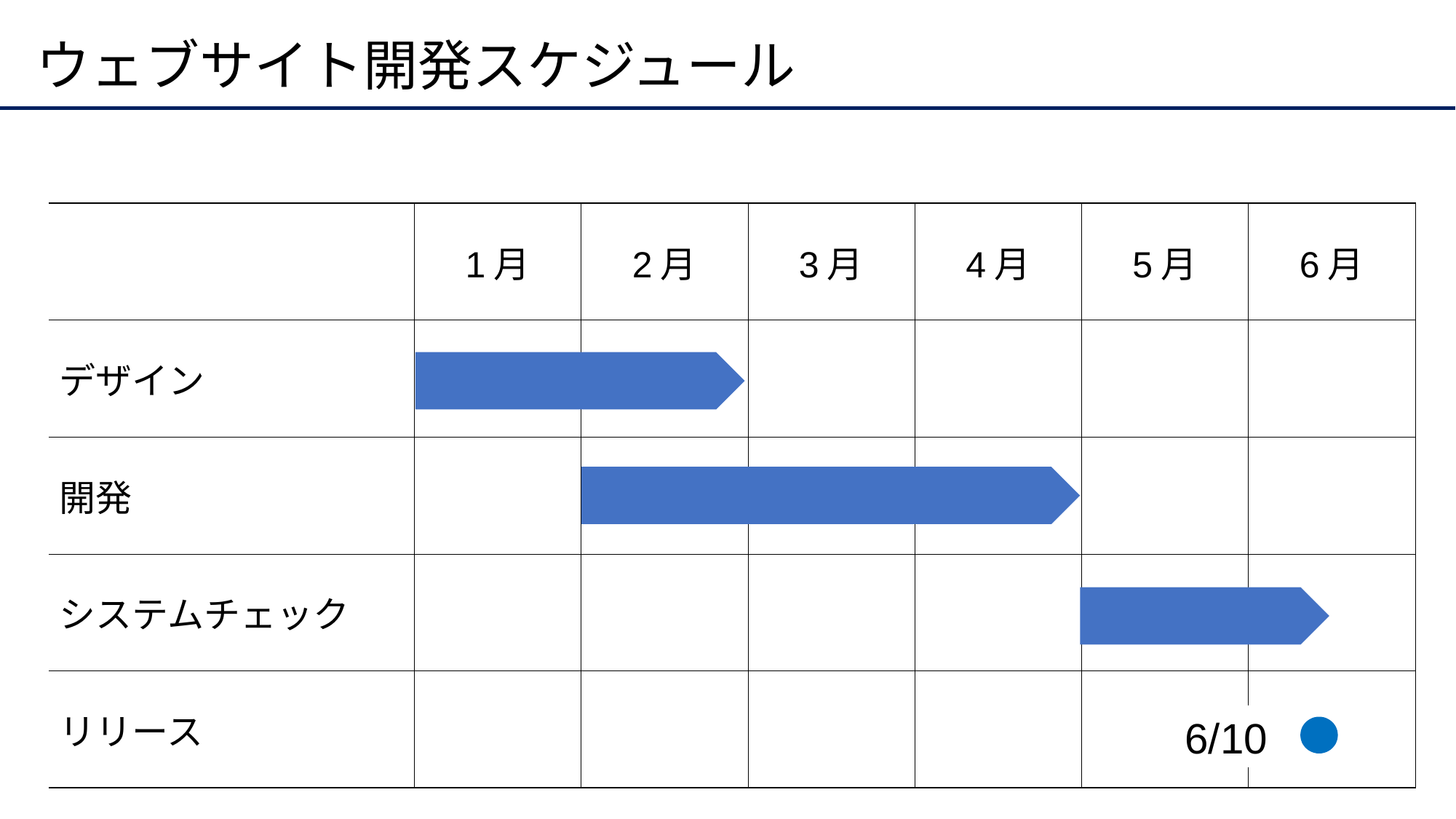

# ウェブサイト開発スケジュール
|  | 1月 | 2月 | 3月 | 4月 | 5月 | 6月 |
| --- | --- | --- | --- | --- | --- | --- |
| デザイン |  |  |  |  |  |  |
| 開発 |  |  |  |  |  |  |
| システムチェック |  |  |  |  |  |  |
| リリース |  |  |  |  |  |  |

6/10